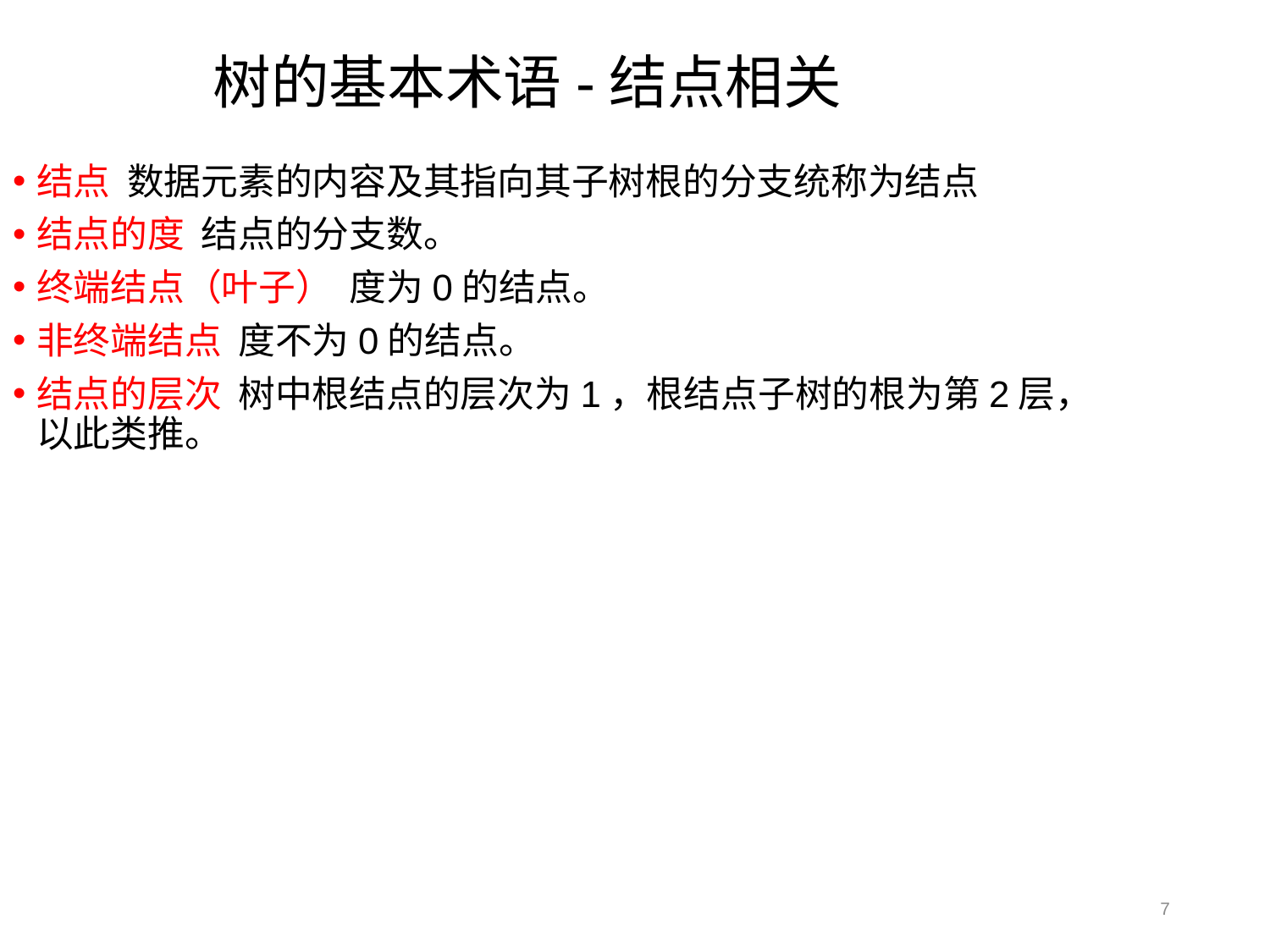

树的基本术语-结点相关
结点  数据元素的内容及其指向其子树根的分支统称为结点
结点的度  结点的分支数。
终端结点（叶子）  度为0的结点。
非终端结点  度不为0的结点。
结点的层次  树中根结点的层次为1，根结点子树的根为第2层，以此类推。
7